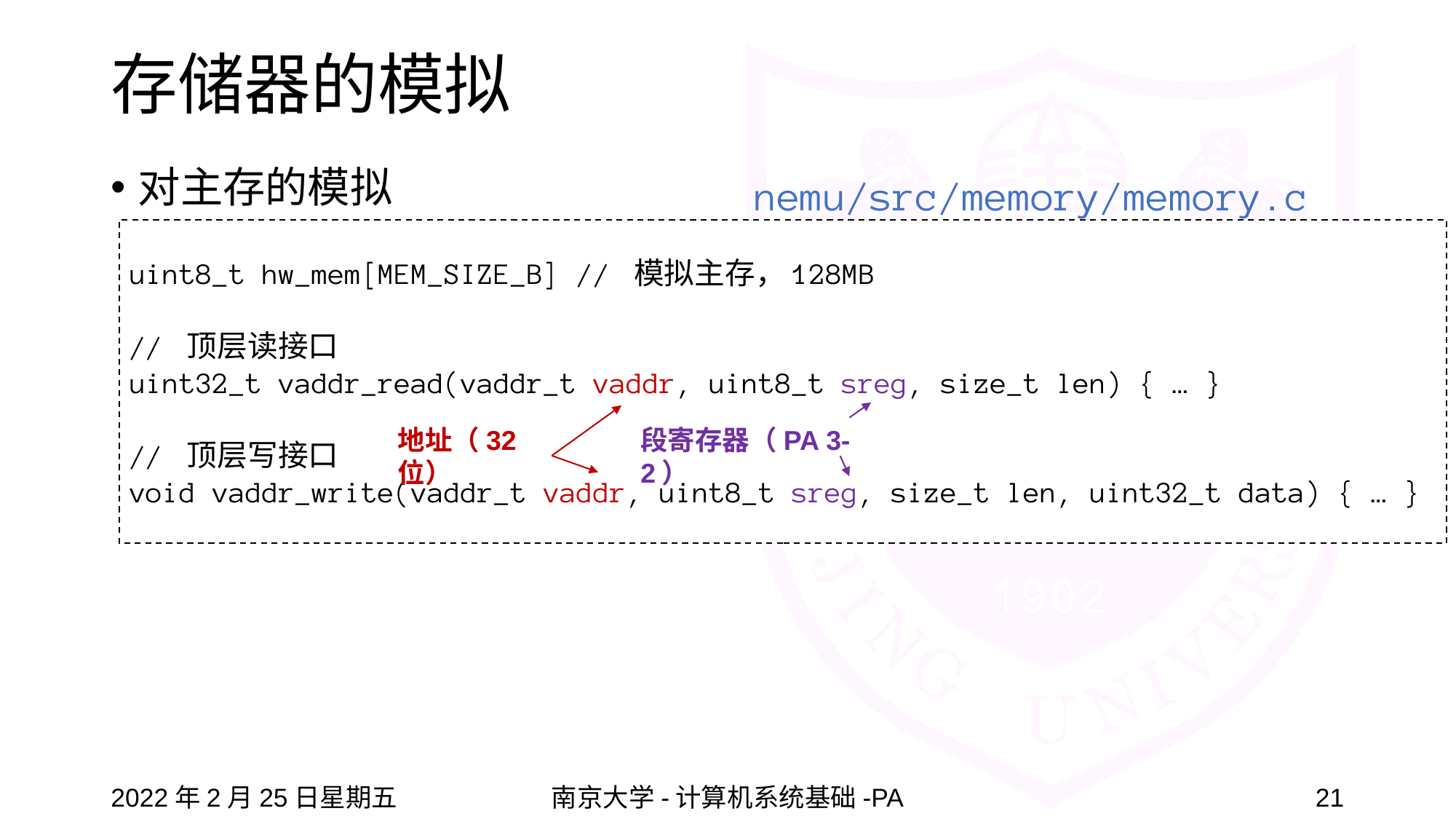

# 存储器的模拟
对主存的模拟
nemu/src/memory/memory.c
uint8_t hw_mem[MEM_SIZE_B] // 模拟主存，128MB

// 顶层读接口
uint32_t vaddr_read(vaddr_t vaddr, uint8_t sreg, size_t len) { … }

// 顶层写接口
void vaddr_write(vaddr_t vaddr, uint8_t sreg, size_t len, uint32_t data) { … }
地址（32位）
段寄存器（PA 3-2）
2022年2月25日星期五
南京大学-计算机系统基础-PA
21